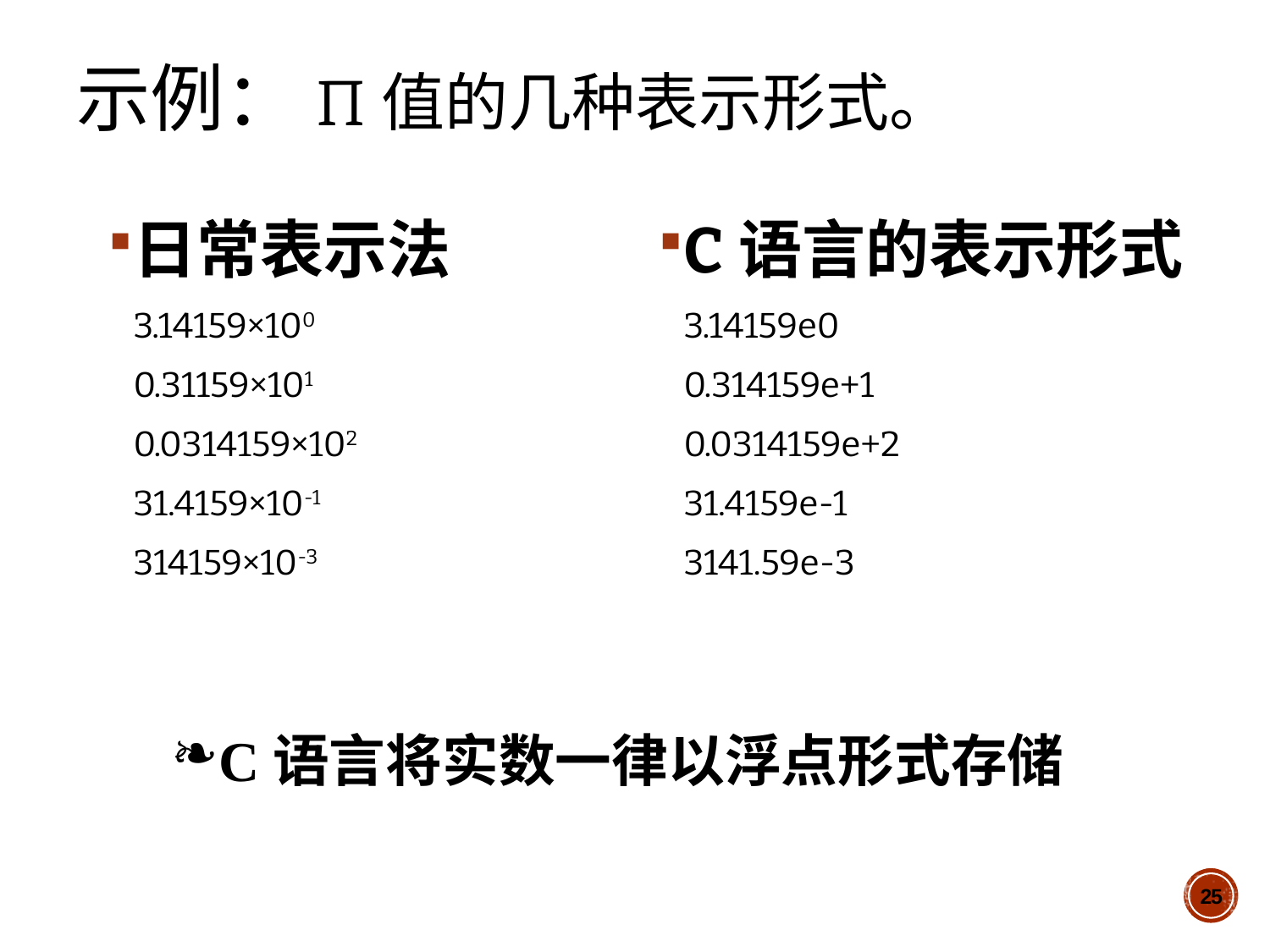

# 示例：π值的几种表示形式。
日常表示法
3.14159×100
0.31159×101
0.0314159×102
31.4159×10-1
314159×10-3
C语言的表示形式
3.14159e0
0.314159e+1
0.0314159e+2
31.4159e-1
3141.59e-3
C语言将实数一律以浮点形式存储
25